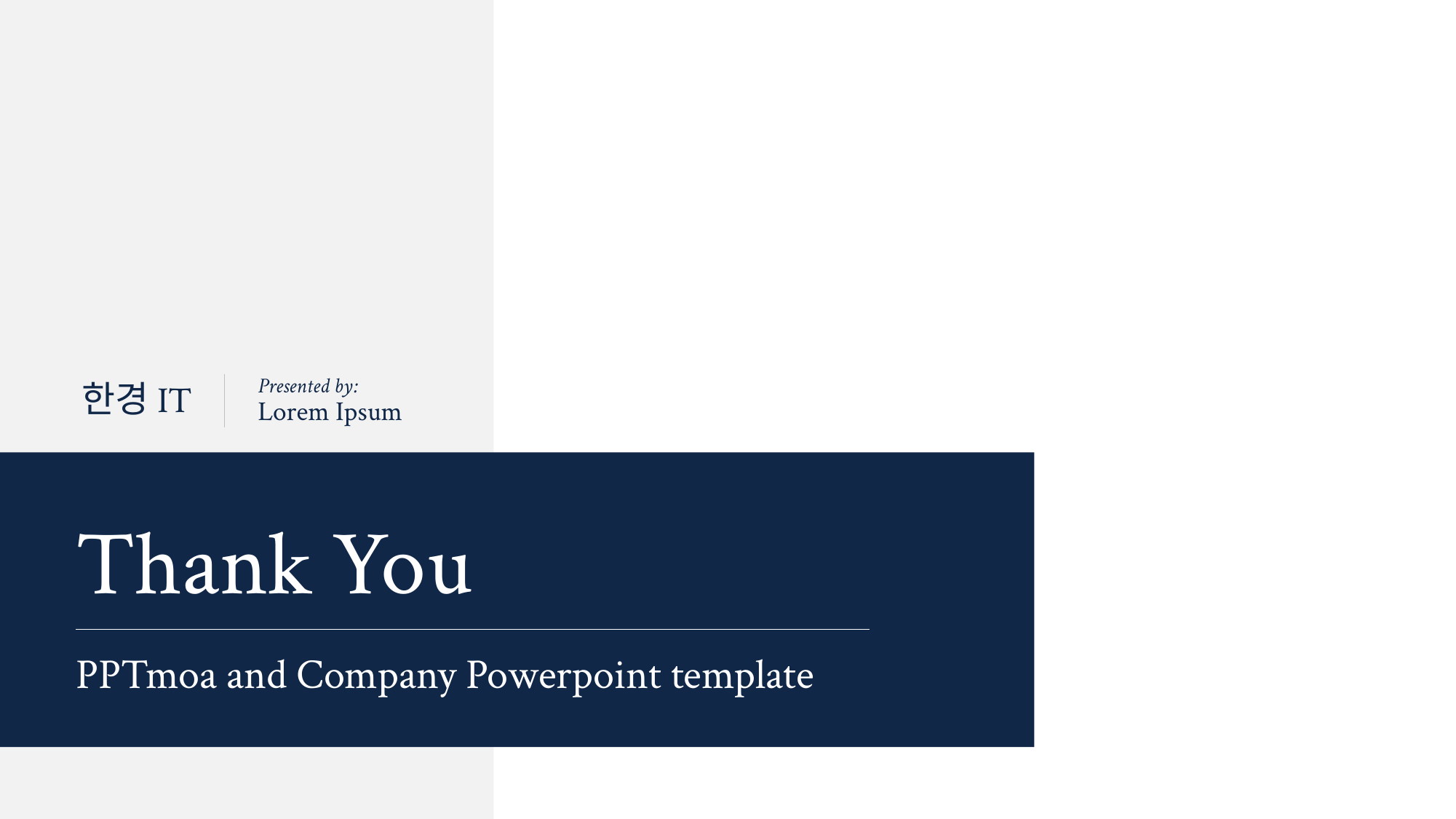

Presented by:
Lorem Ipsum
한경IT

Thank You
PPTmoa and Company Powerpoint template